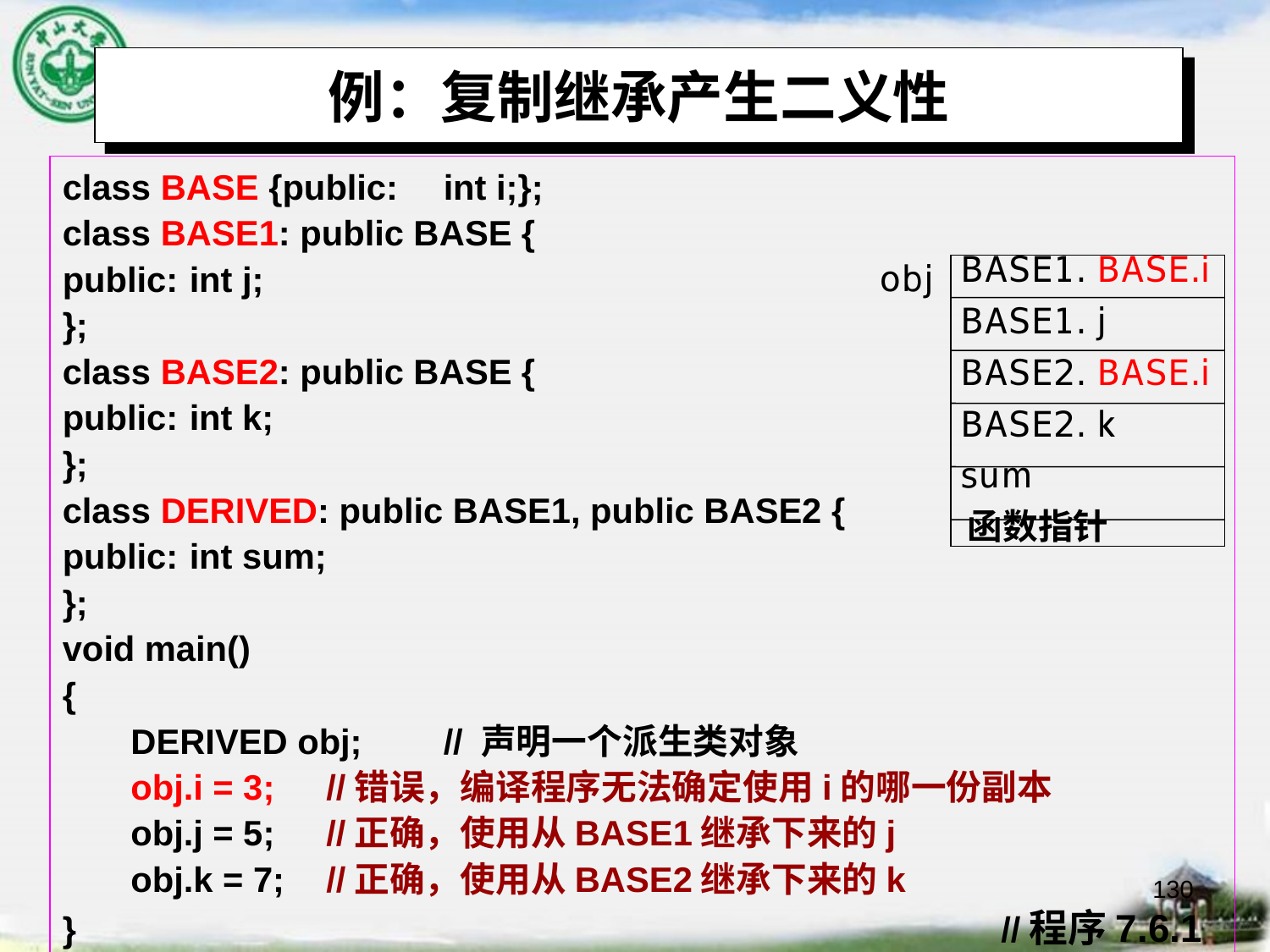

# 例：复制继承产生二义性
class BASE {public:	int i;};
class BASE1: public BASE {
public:	int j;
};
class BASE2: public BASE {
public:	int k;
};
class DERIVED: public BASE1, public BASE2 {
public:	int sum;
};
void main()
{
       DERIVED obj;	// 声明一个派生类对象
       obj.i = 3;	 //错误，编译程序无法确定使用i的哪一份副本
       obj.j = 5;	 //正确，使用从BASE1继承下来的j
       obj.k = 7;	 //正确，使用从BASE2继承下来的k
}                                                                                               //程序7.6.1
obj
 BASE1. BASE.i
 BASE1. j
 BASE2. BASE.i
 BASE2. k
 sum
 函数指针

130